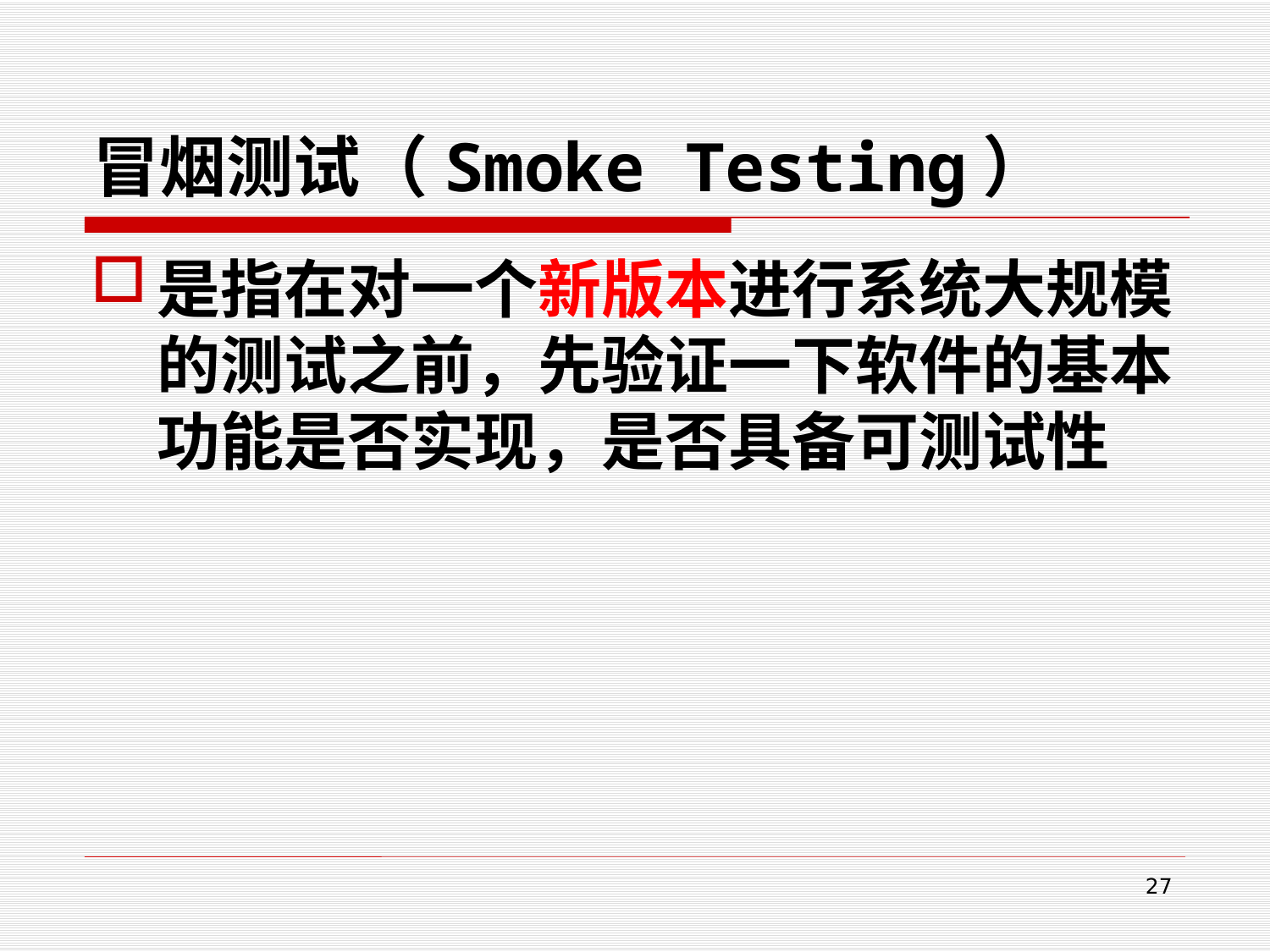

# 冒烟测试（Smoke Testing）
是指在对一个新版本进行系统大规模的测试之前，先验证一下软件的基本功能是否实现，是否具备可测试性
27